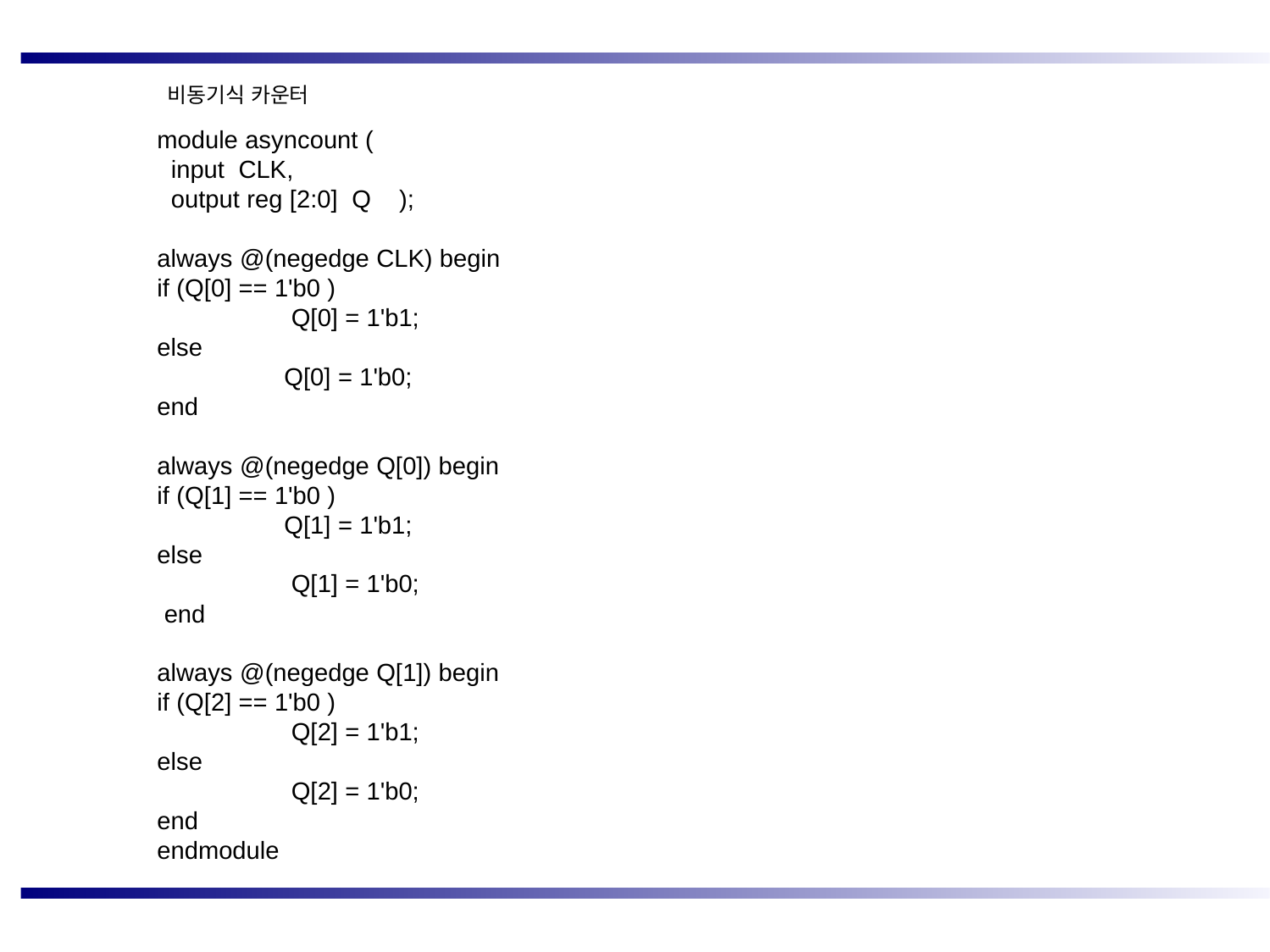

비동기식 카운터
module asyncount (
  input  CLK,
  output reg [2:0]  Q    );
always @(negedge CLK) begin
if (Q[0] == 1'b0 )
	 Q[0] = 1'b1;
else
 	Q[0] = 1'b0;
end

always @(negedge Q[0]) begin
if (Q[1] == 1'b0 )
	Q[1] = 1'b1;
else
	 Q[1] = 1'b0;
 end

always @(negedge Q[1]) begin
if (Q[2] == 1'b0 )
	 Q[2] = 1'b1;
else
	 Q[2] = 1'b0;
end
endmodule